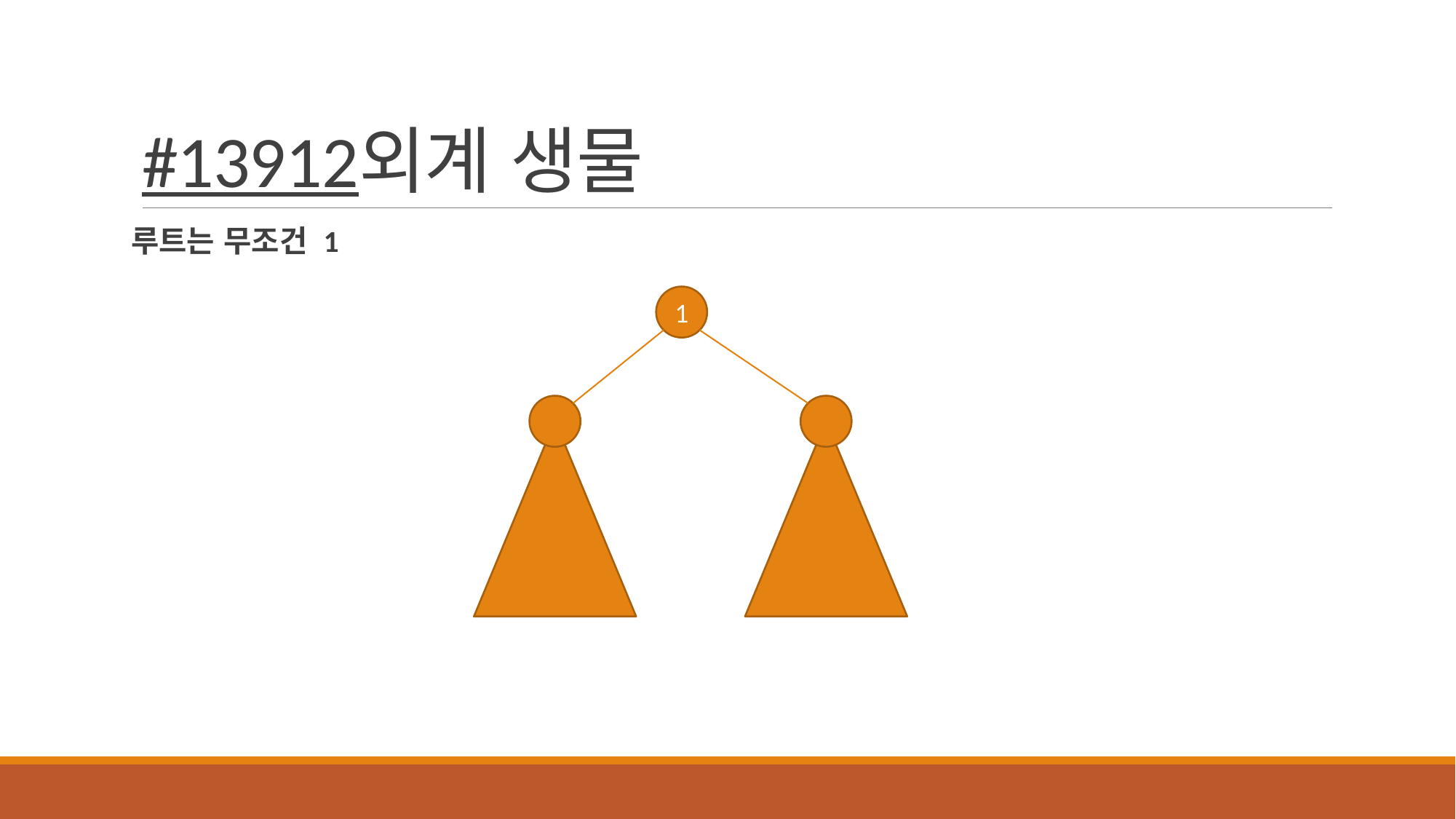

# #13912외계 생물
루트는 무조건 1
1